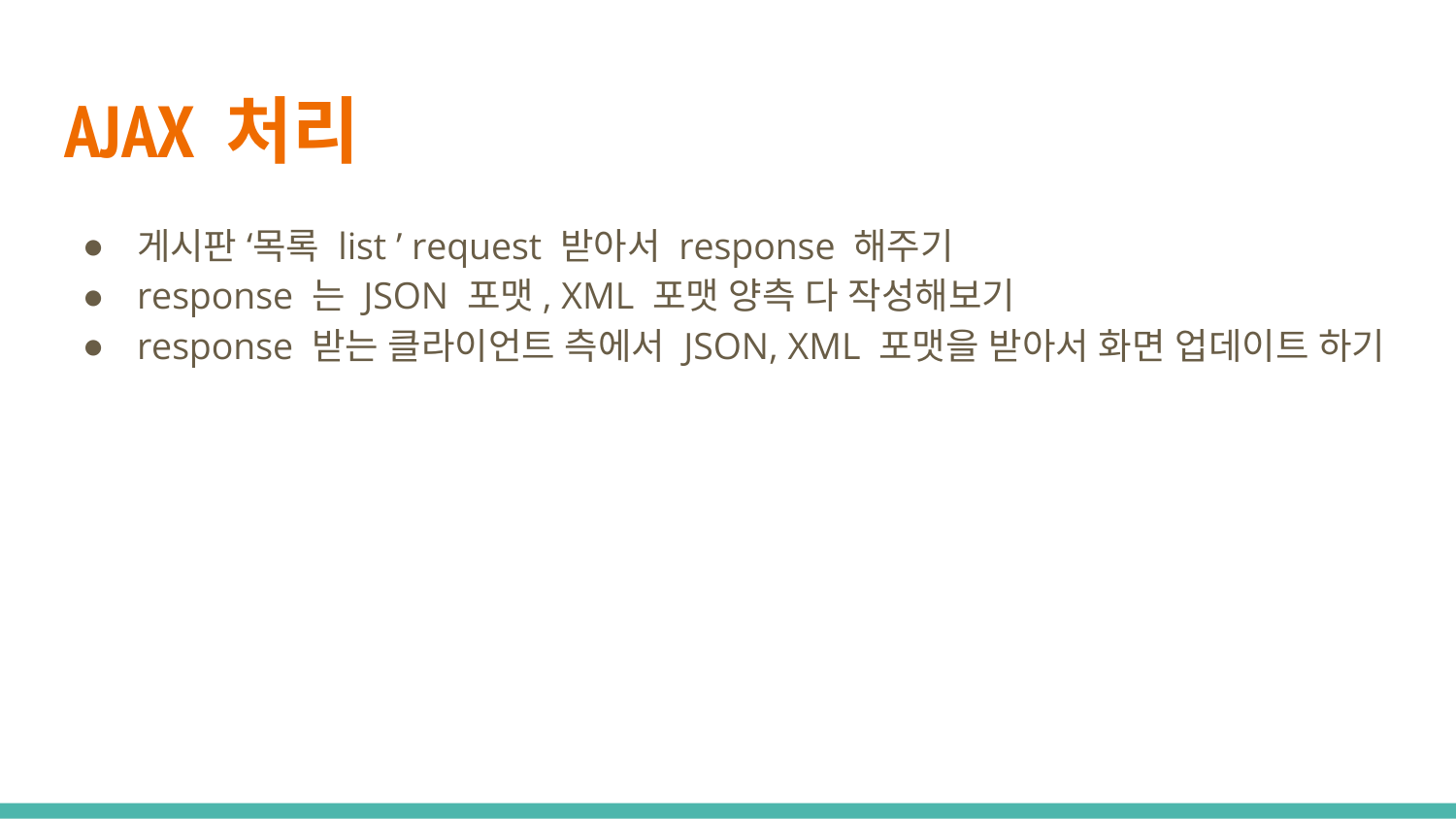

# AJAX 처리
게시판 ‘목록 list ’ request 받아서 response 해주기
response 는 JSON 포맷, XML 포맷 양측 다 작성해보기
response 받는 클라이언트 측에서 JSON, XML 포맷을 받아서 화면 업데이트 하기